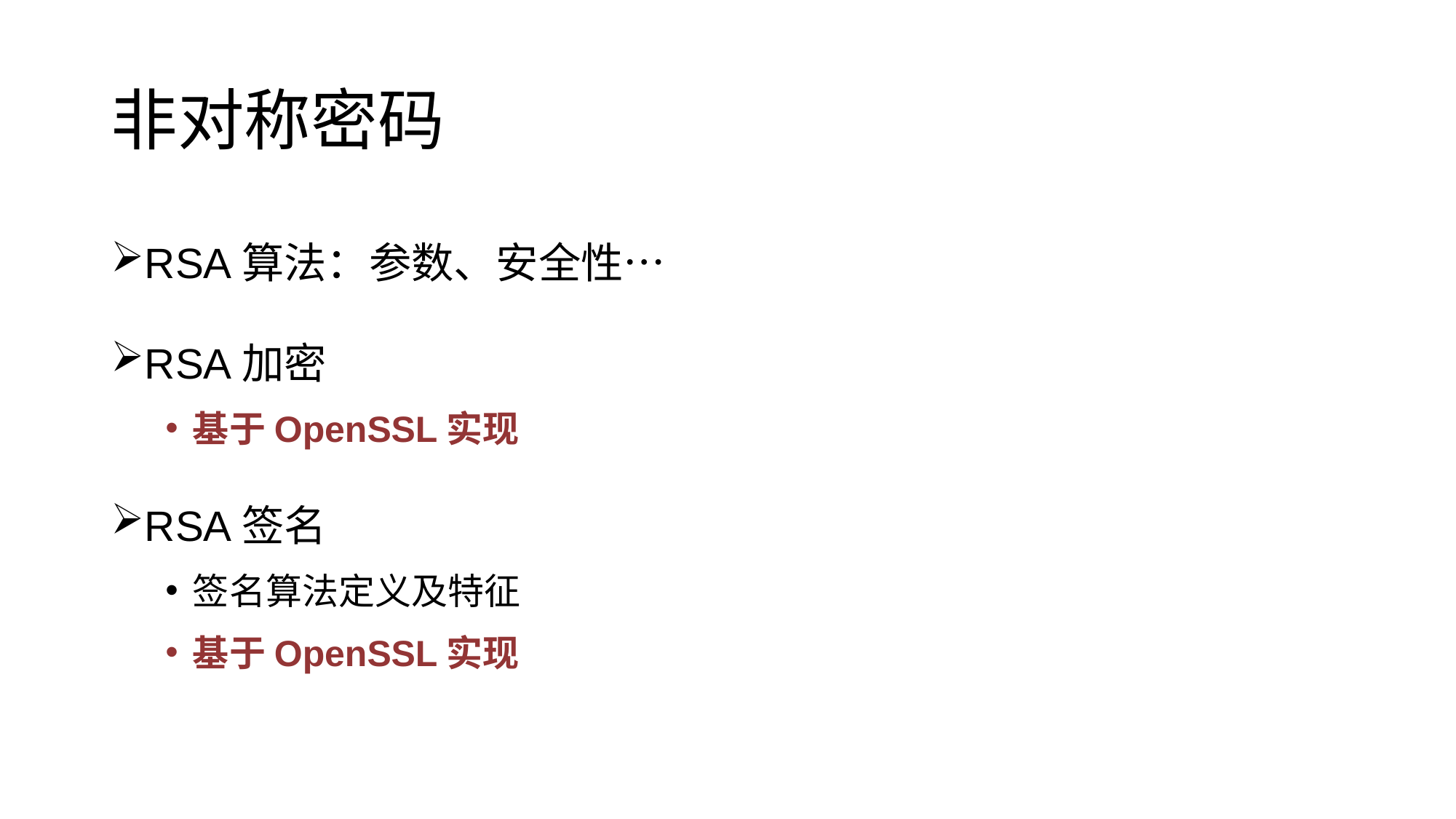

# 非对称密码
RSA算法：参数、安全性…
RSA加密
基于OpenSSL实现
RSA签名
签名算法定义及特征
基于OpenSSL实现